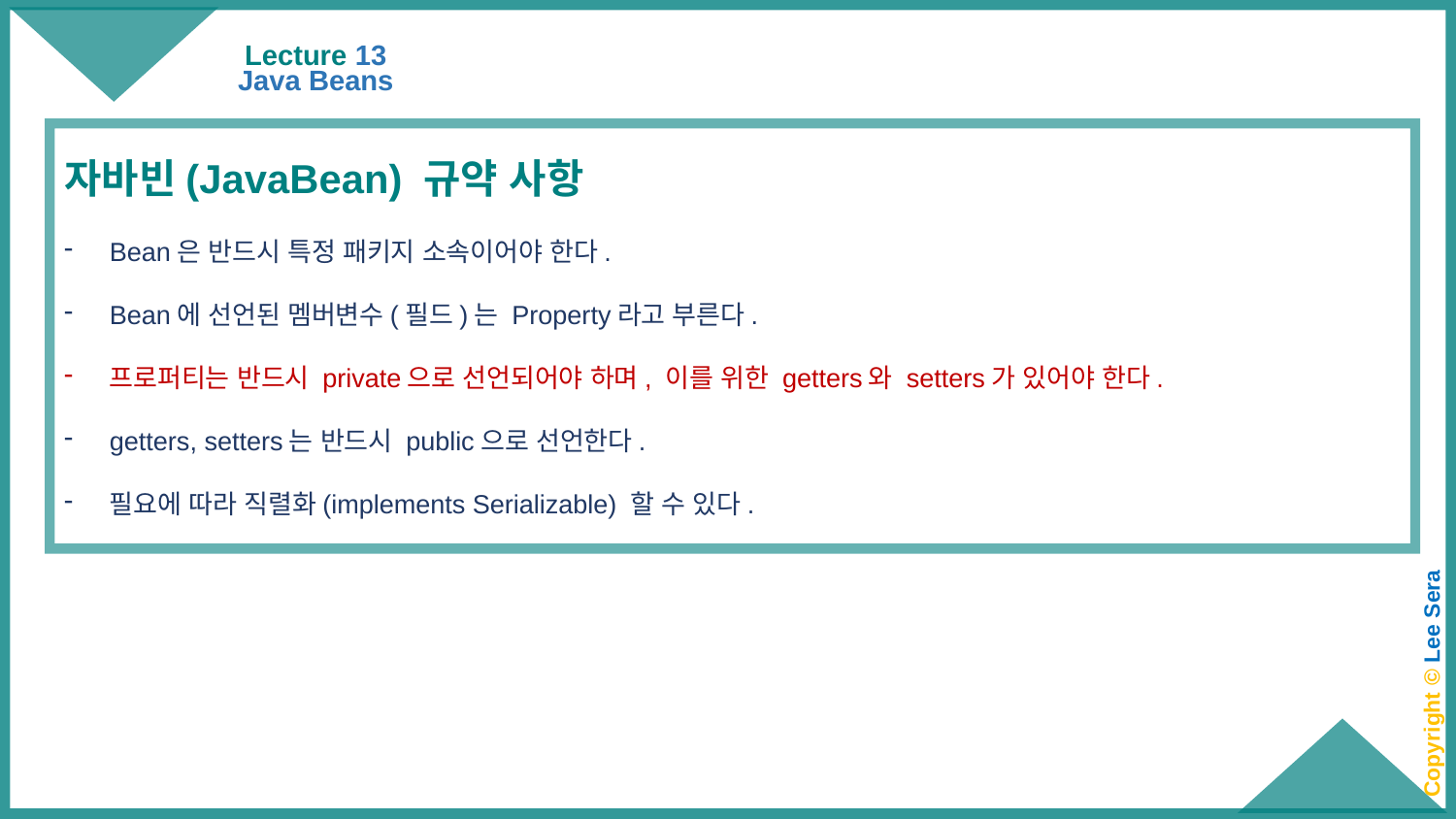

Lecture 13
Java Beans

자바빈(JavaBean) 규약 사항

Bean은 반드시 특정 패키지 소속이어야 한다.

Bean에 선언된 멤버변수(필드)는 Property라고 부른다.

프로퍼티는 반드시 private으로 선언되어야 하며, 이를 위한 getters와 setters가 있어야 한다.

getters, setters는 반드시 public으로 선언한다.

필요에 따라 직렬화(implements Serializable) 할 수 있다.
Copyright © Lee Sera